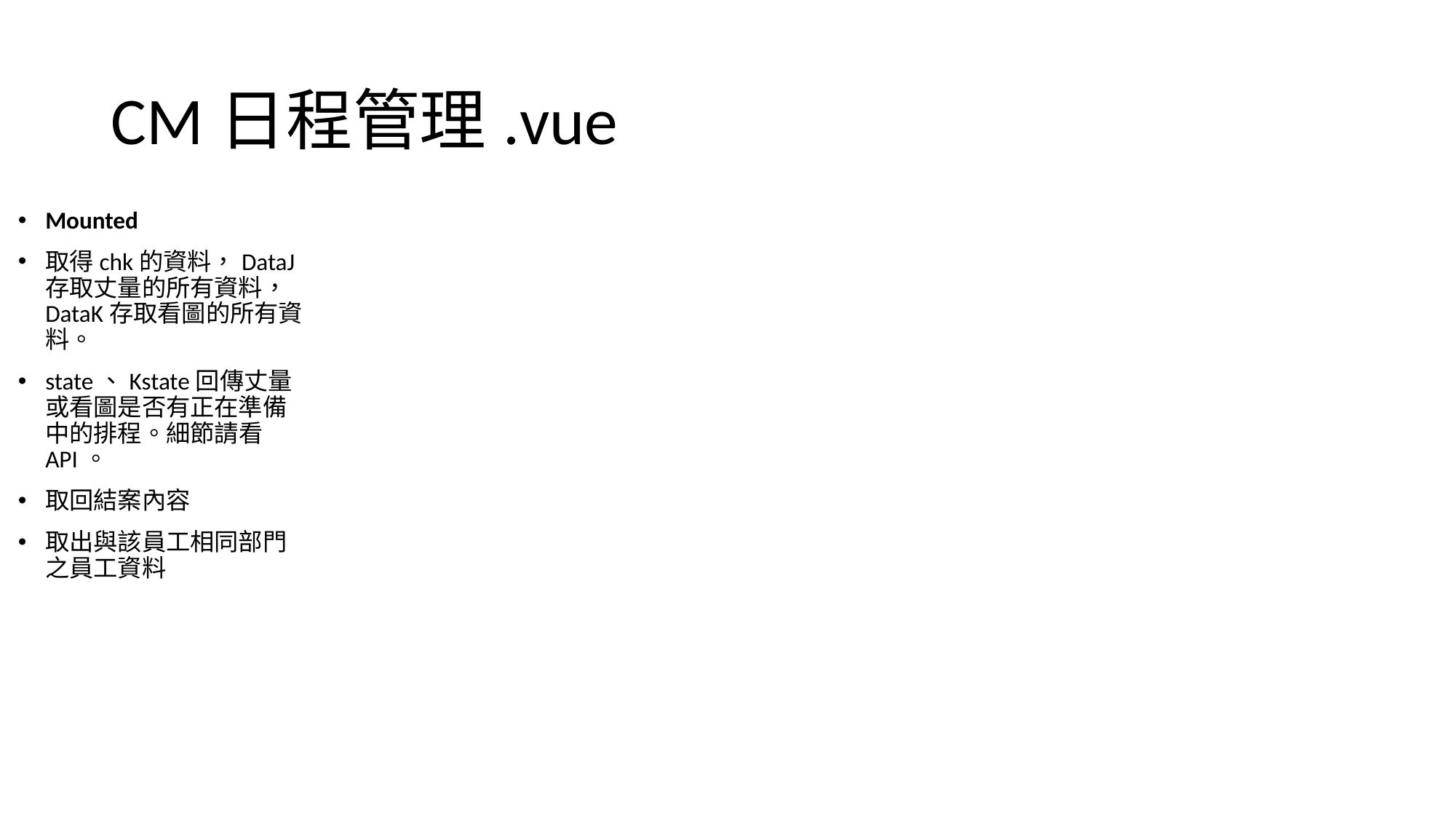

# CM日程管理.vue
Mounted
取得chk的資料，DataJ存取丈量的所有資料，DataK存取看圖的所有資料。
state、Kstate回傳丈量或看圖是否有正在準備中的排程。細節請看API。
取回結案內容
取出與該員工相同部門之員工資料